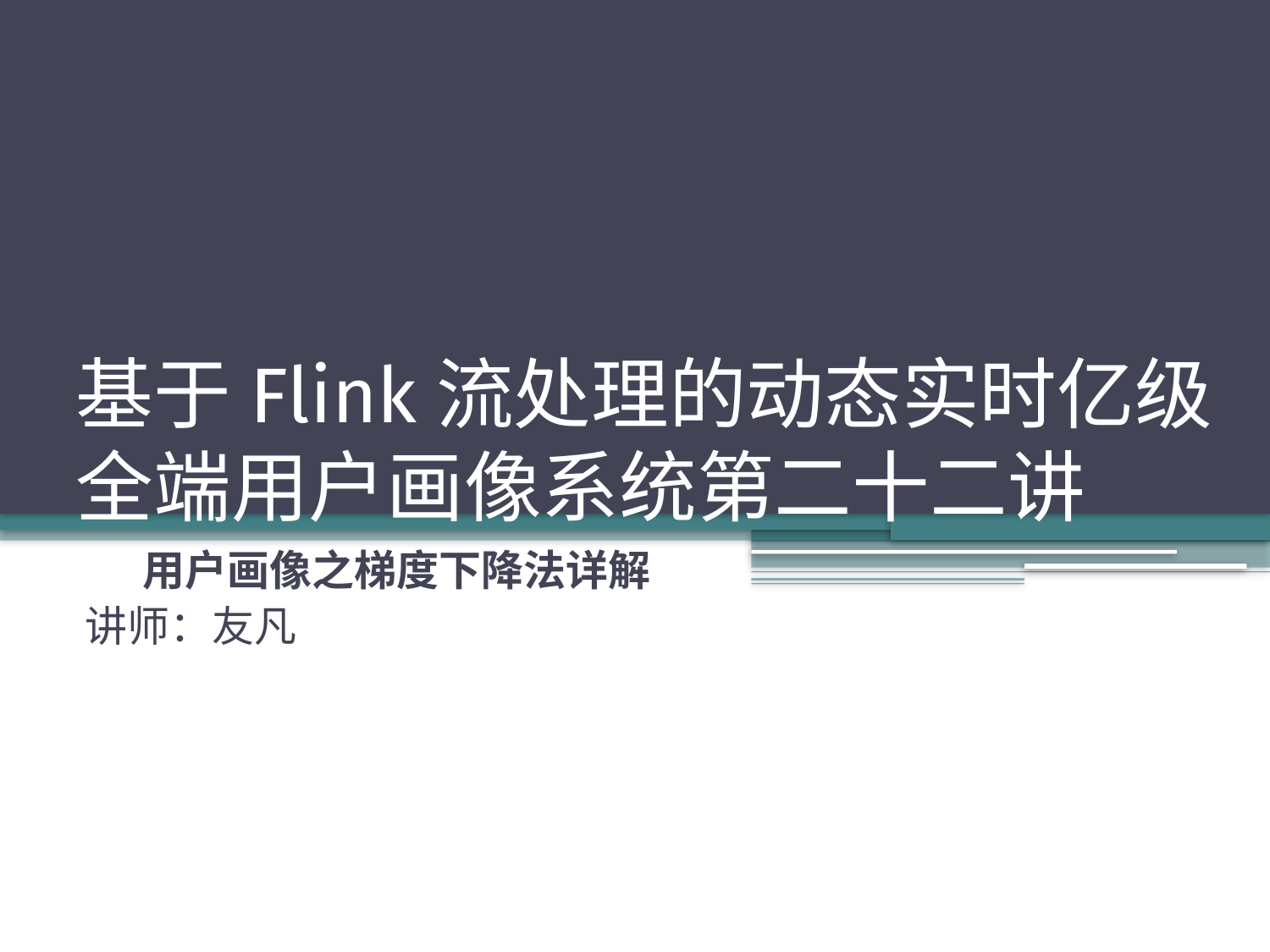

# 基于Flink流处理的动态实时亿级全端用户画像系统第二十二讲
     用户画像之梯度下降法详解
讲师：友凡